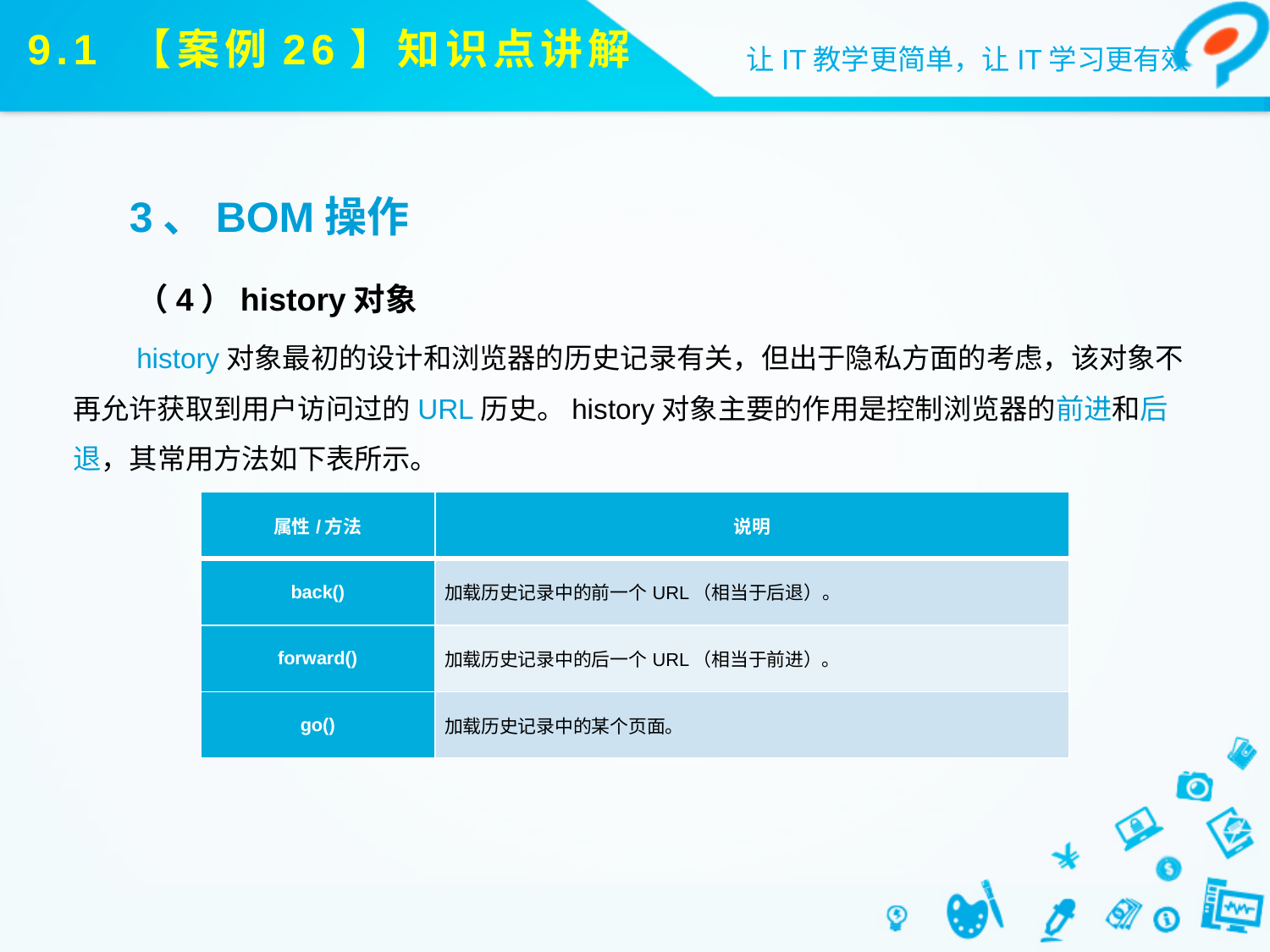

# 9.1 【案例26】知识点讲解
3、BOM操作
（4）history对象
history对象最初的设计和浏览器的历史记录有关，但出于隐私方面的考虑，该对象不再允许获取到用户访问过的URL历史。history对象主要的作用是控制浏览器的前进和后退，其常用方法如下表所示。
| 属性/方法 | 说明 |
| --- | --- |
| back() | 加载历史记录中的前一个URL（相当于后退）。 |
| forward() | 加载历史记录中的后一个URL（相当于前进）。 |
| go() | 加载历史记录中的某个页面。 |